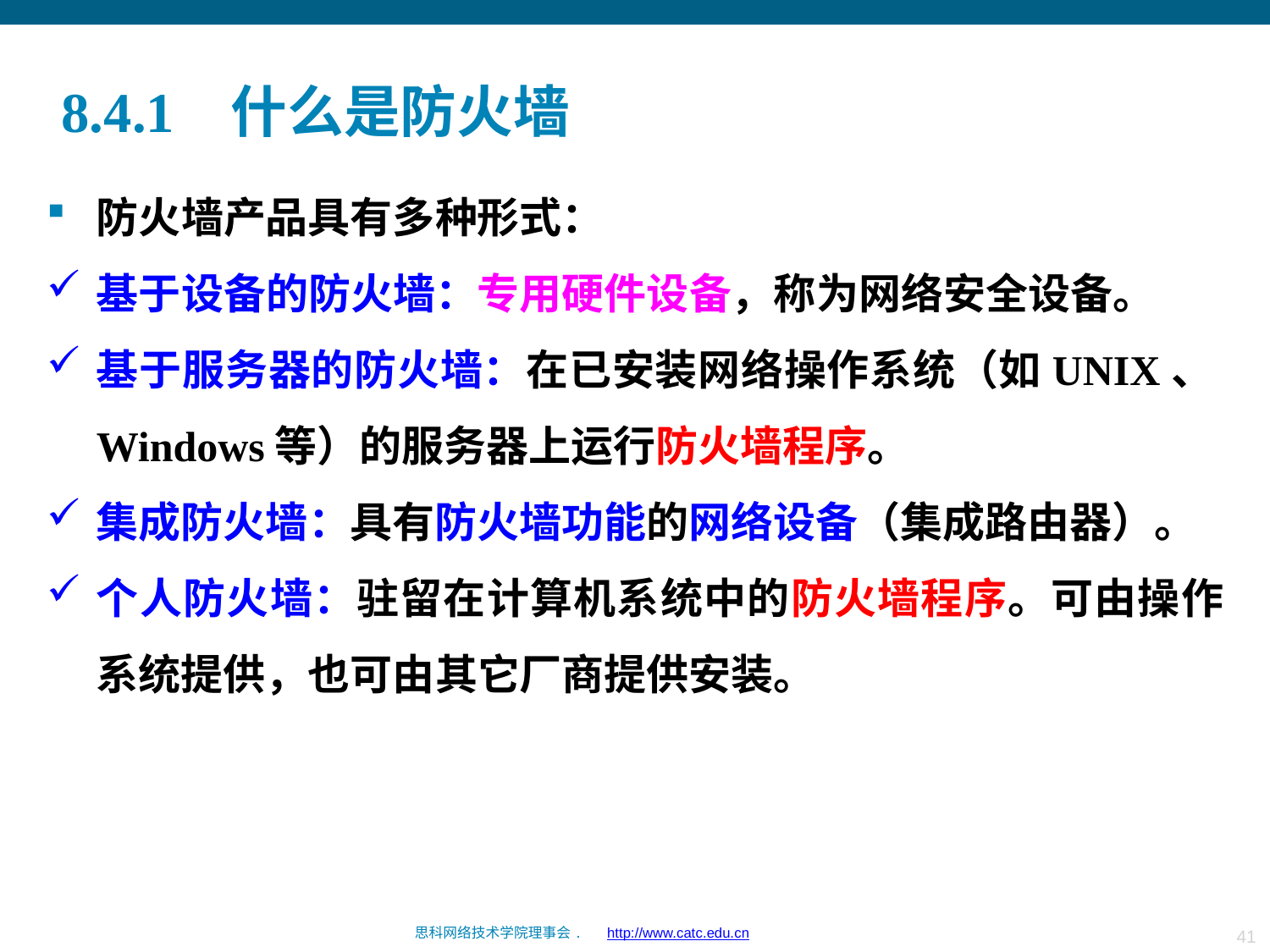

# 8.4.1   什么是防火墙
防火墙产品具有多种形式：
基于设备的防火墙：专用硬件设备，称为网络安全设备。
基于服务器的防火墙：在已安装网络操作系统（如UNIX、Windows等）的服务器上运行防火墙程序。
集成防火墙：具有防火墙功能的网络设备（集成路由器）。
个人防火墙：驻留在计算机系统中的防火墙程序。可由操作系统提供，也可由其它厂商提供安装。